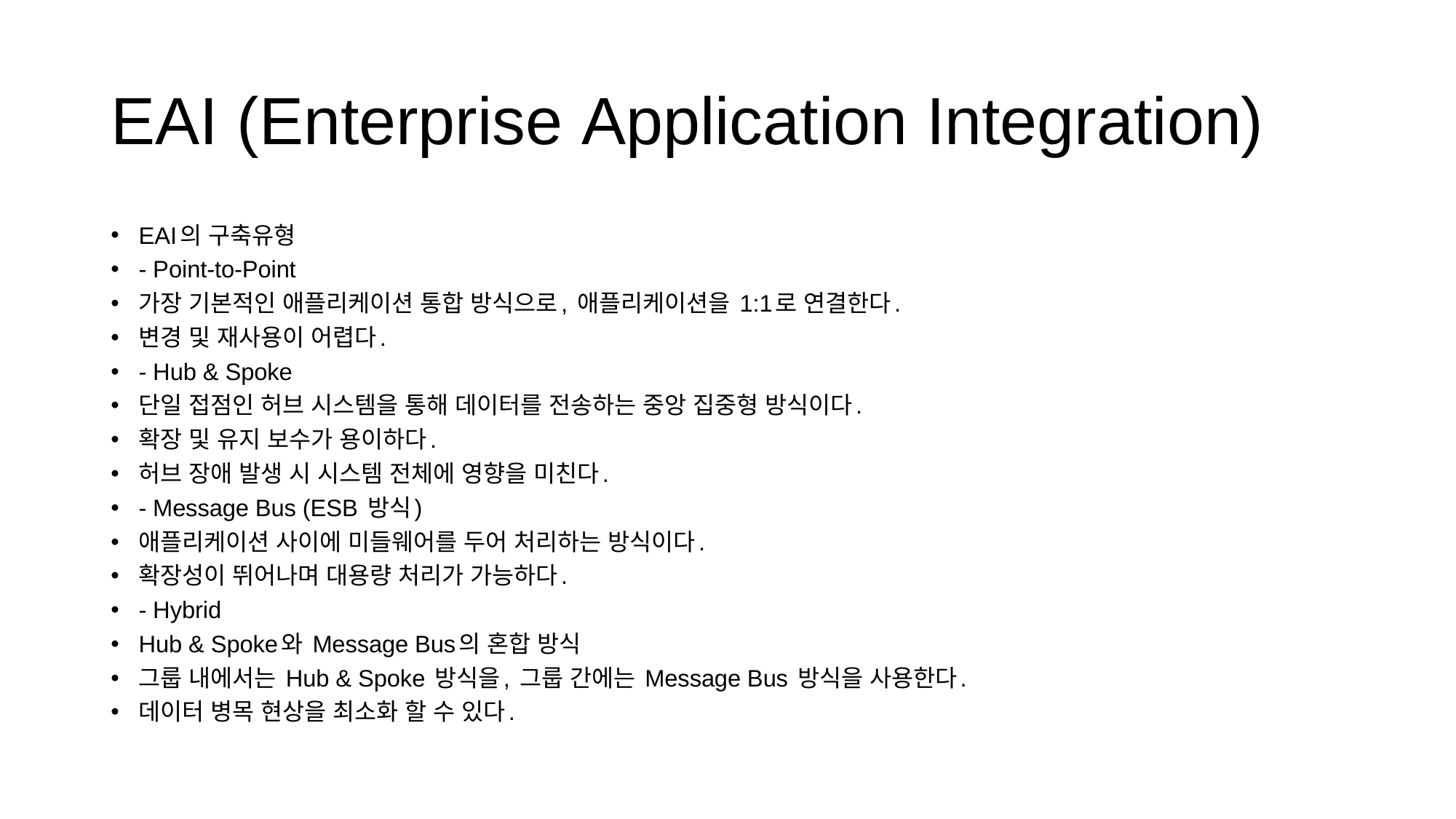

# EAI (Enterprise Application Integration)
EAI의 구축유형
- Point-to-Point
가장 기본적인 애플리케이션 통합 방식으로, 애플리케이션을 1:1로 연결한다.
변경 및 재사용이 어렵다.
- Hub & Spoke
단일 접점인 허브 시스템을 통해 데이터를 전송하는 중앙 집중형 방식이다.
확장 및 유지 보수가 용이하다.
허브 장애 발생 시 시스템 전체에 영향을 미친다.
- Message Bus (ESB 방식)
애플리케이션 사이에 미들웨어를 두어 처리하는 방식이다.
확장성이 뛰어나며 대용량 처리가 가능하다.
- Hybrid
Hub & Spoke와 Message Bus의 혼합 방식
그룹 내에서는 Hub & Spoke 방식을, 그룹 간에는 Message Bus 방식을 사용한다.
데이터 병목 현상을 최소화 할 수 있다.